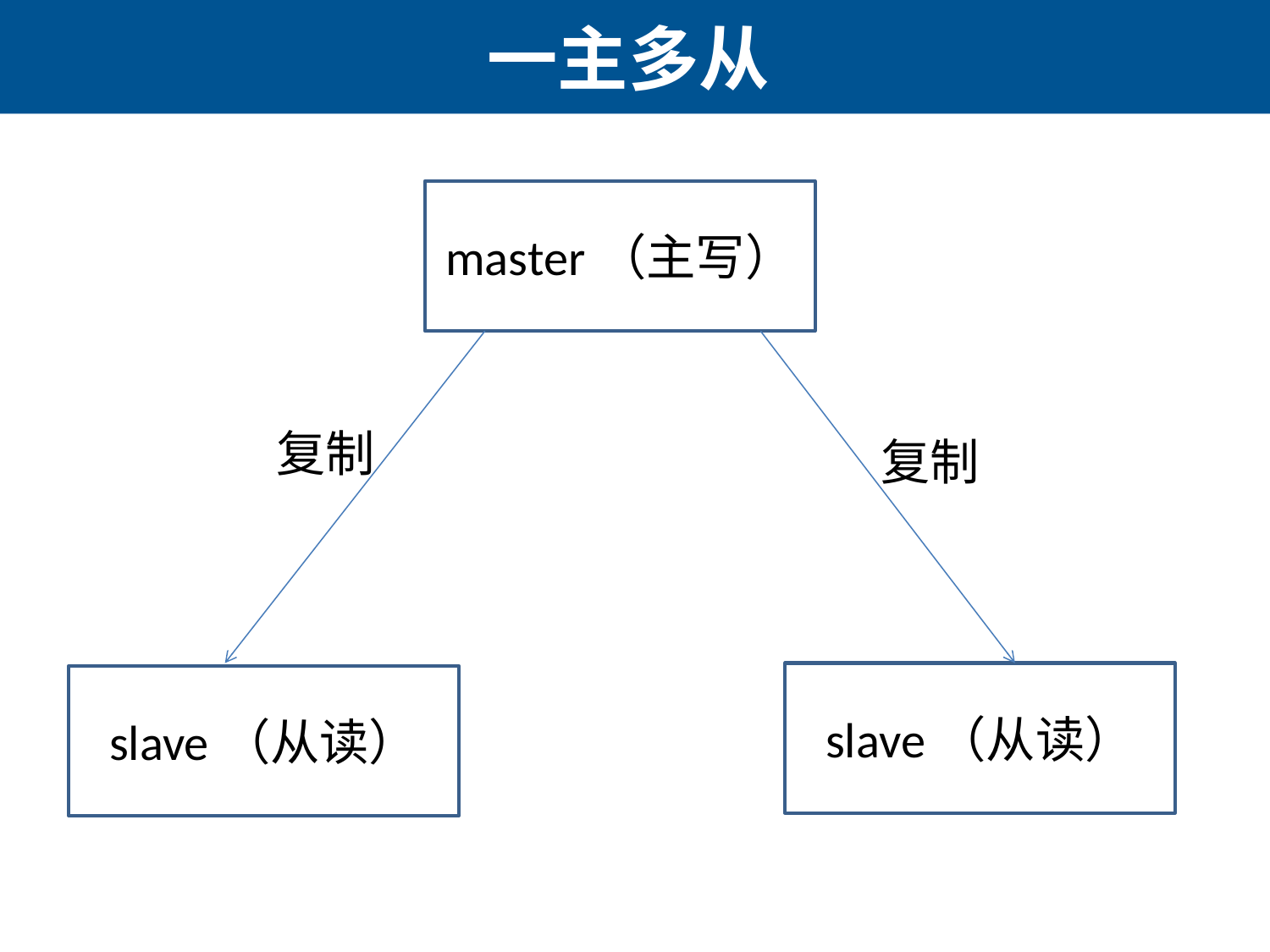

# 一主多从
master（主写）
复制
复制
slave（从读）
slave（从读）